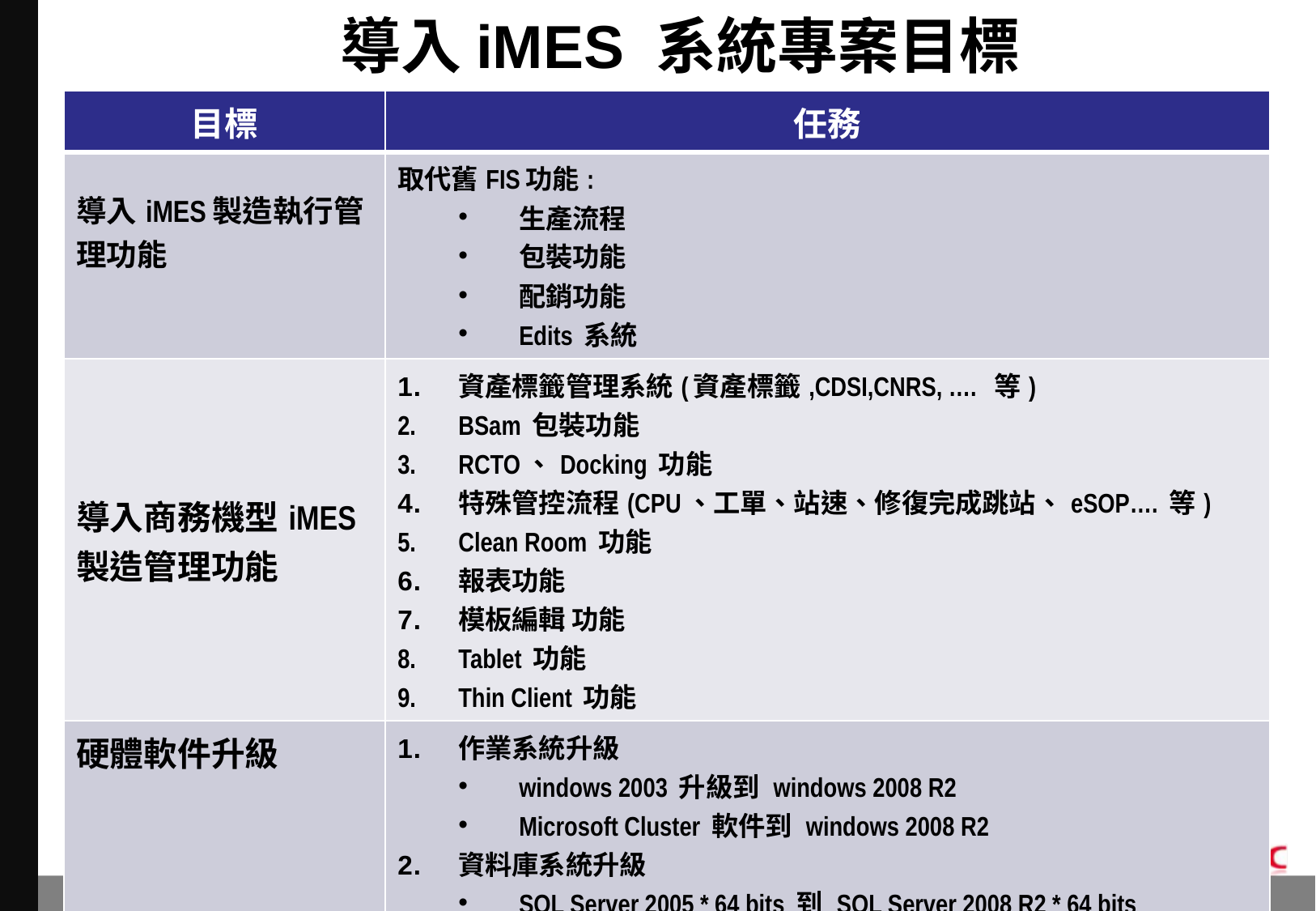

# 導入iMES 系統專案目標
| 目標 | 任務 |
| --- | --- |
| 導入iMES製造執行管理功能 | 取代舊FIS功能: 生產流程 包裝功能 配銷功能 Edits 系統 |
| 導入商務機型iMES製造管理功能 | 資產標籤管理系統(資產標籤,CDSI,CNRS, …. 等) BSam 包裝功能 RCTO、Docking 功能 特殊管控流程(CPU、工單、站速、修復完成跳站、eSOP…. 等) Clean Room 功能 報表功能 模板編輯 功能 Tablet 功能 Thin Client 功能 |
| 硬體軟件升級 | 作業系統升級 windows 2003 升級到 windows 2008 R2 Microsoft Cluster 軟件到 windows 2008 R2 資料庫系統升級 SQL Server 2005 \* 64 bits 到 SQL Server 2008 R2 \* 64 bits AP Server 負載平衡(NLB) |